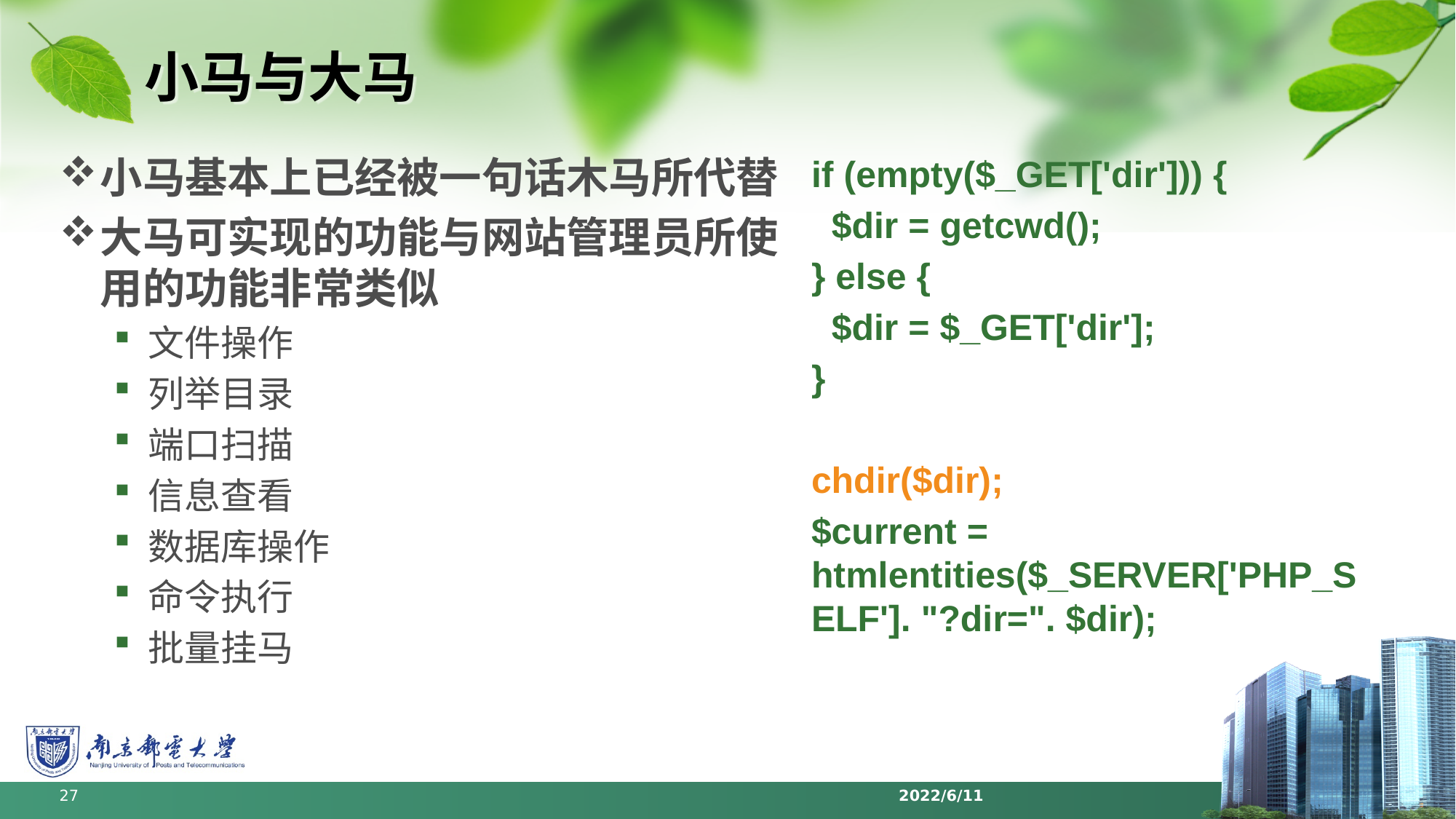

# 小马与大马
小马基本上已经被一句话木马所代替
大马可实现的功能与网站管理员所使用的功能非常类似
文件操作
列举目录
端口扫描
信息查看
数据库操作
命令执行
批量挂马
if (empty($_GET['dir'])) {
  $dir = getcwd();
} else {
  $dir = $_GET['dir'];
}

chdir($dir);
$current = htmlentities($_SERVER['PHP_SELF']. "?dir=". $dir);
27
2022/6/11